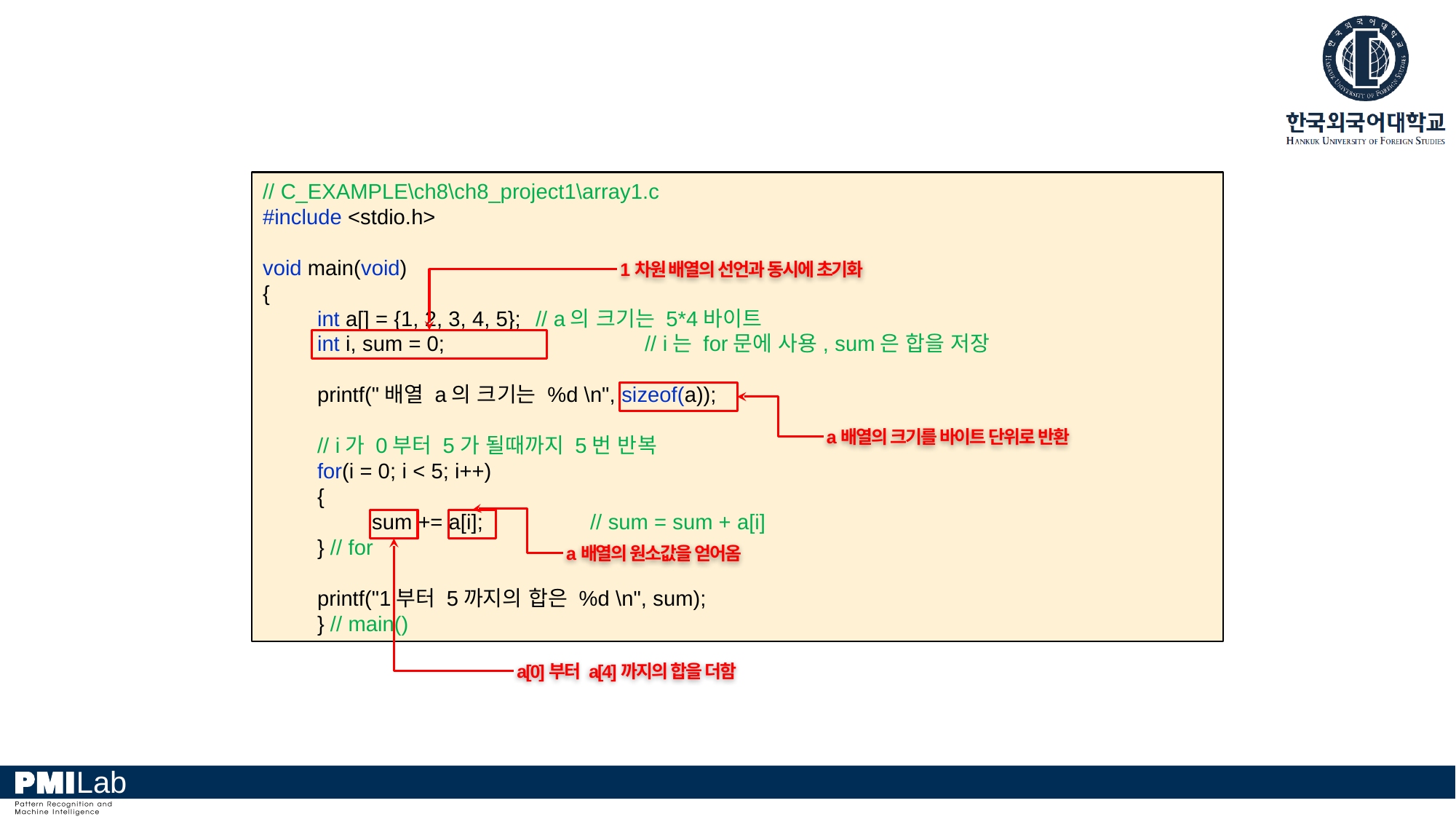

// C_EXAMPLE\ch8\ch8_project1\array1.c
#include <stdio.h>

void main(void)
{
int a[] = {1, 2, 3, 4, 5}; 	// a의 크기는 5*4바이트
int i, sum = 0; 		// i는 for문에 사용, sum은 합을 저장

printf("배열 a의 크기는 %d \n", sizeof(a));

// i가 0부터 5가 될때까지 5번 반복
for(i = 0; i < 5; i++)
{
sum += a[i]; 	// sum = sum + a[i]
} // for

printf("1부터 5까지의 합은 %d \n", sum);
} // main()
1차원 배열의 선언과 동시에 초기화

a배열의 크기를 바이트 단위로 반환

a배열의 원소값을 얻어옴
a[0]부터 a[4]까지의 합을 더함